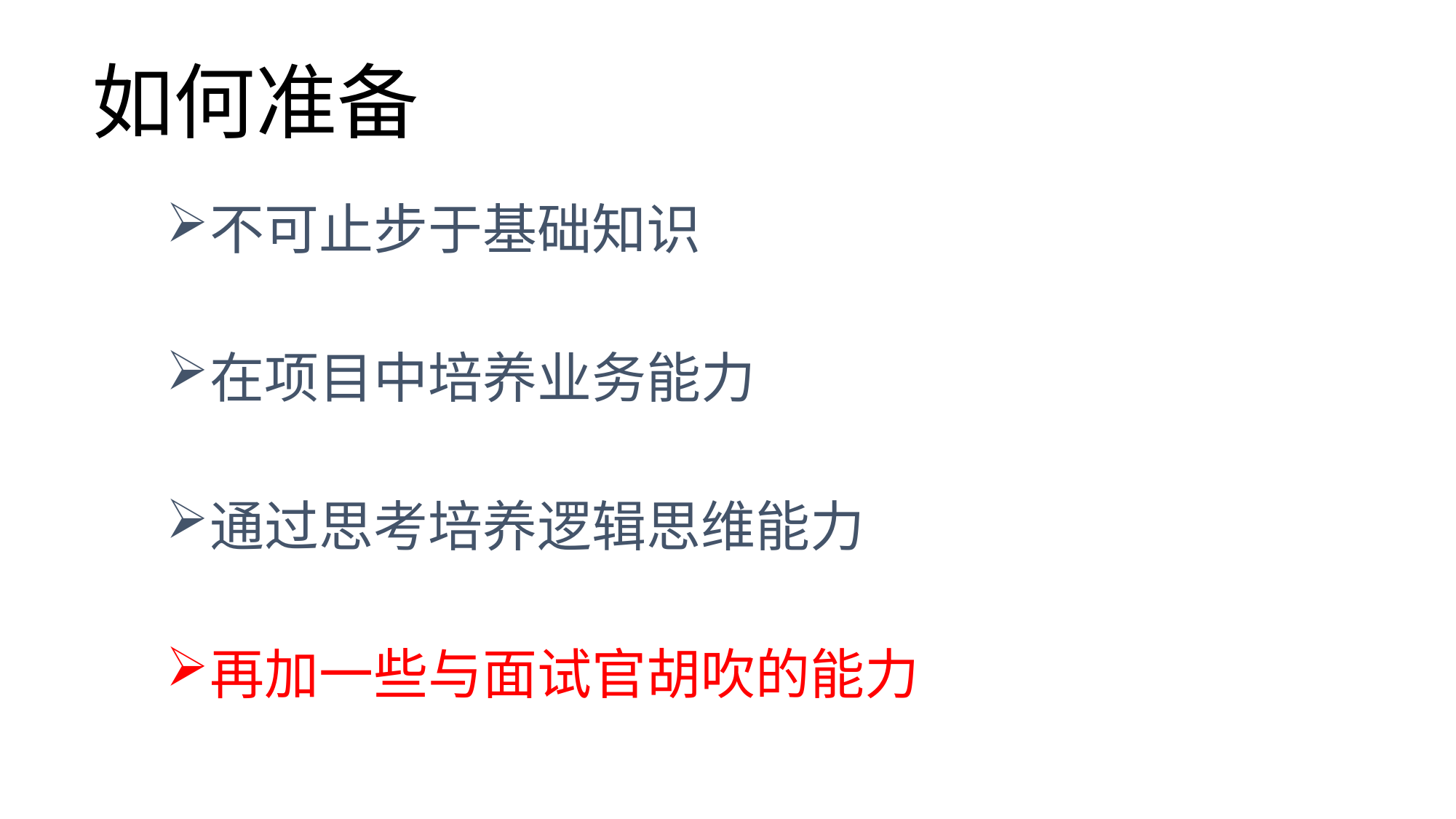

# 如何准备
不可止步于基础知识

在项目中培养业务能力

通过思考培养逻辑思维能力

再加一些与面试官胡吹的能力